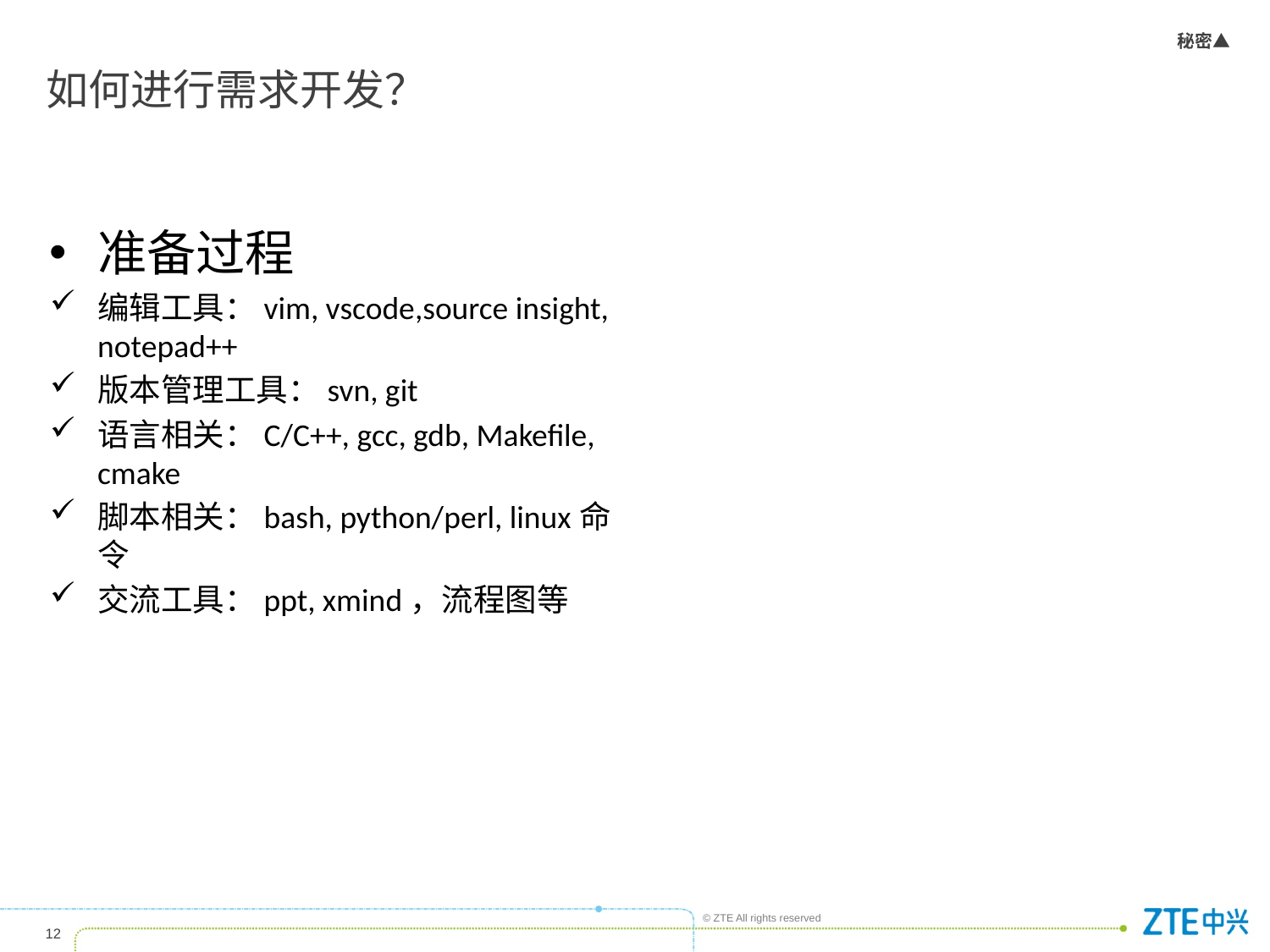

# 如何进行需求开发？
准备过程
编辑工具：vim, vscode,source insight, notepad++
版本管理工具：svn, git
语言相关：C/C++, gcc, gdb, Makefile, cmake
脚本相关：bash, python/perl, linux命令
交流工具：ppt, xmind，流程图等